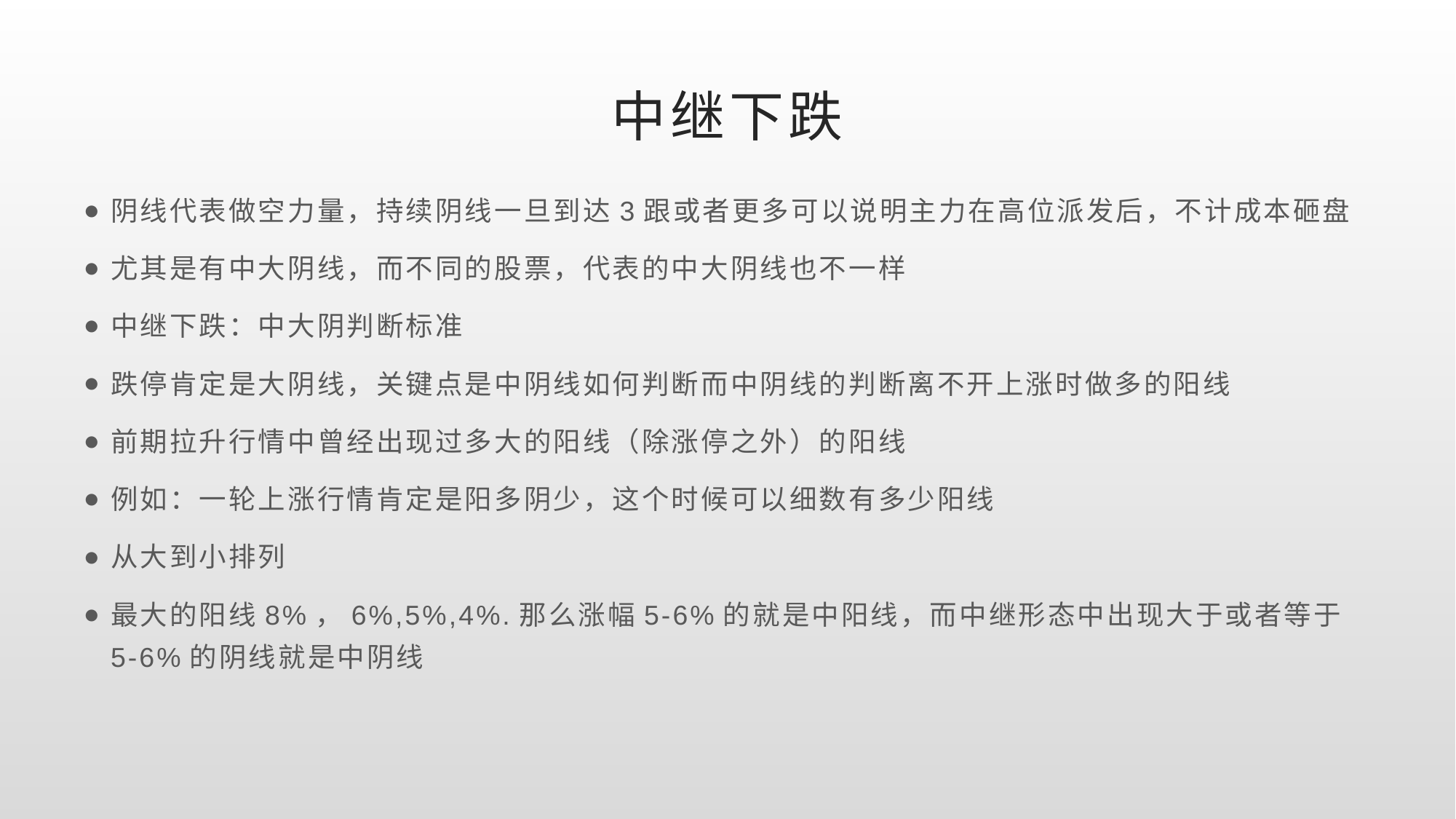

# 中继下跌
阴线代表做空力量，持续阴线一旦到达3跟或者更多可以说明主力在高位派发后，不计成本砸盘
尤其是有中大阴线，而不同的股票，代表的中大阴线也不一样
中继下跌：中大阴判断标准
跌停肯定是大阴线，关键点是中阴线如何判断而中阴线的判断离不开上涨时做多的阳线
前期拉升行情中曾经出现过多大的阳线（除涨停之外）的阳线
例如：一轮上涨行情肯定是阳多阴少，这个时候可以细数有多少阳线
从大到小排列
最大的阳线8%，6%,5%,4%.那么涨幅5-6%的就是中阳线，而中继形态中出现大于或者等于5-6%的阴线就是中阴线